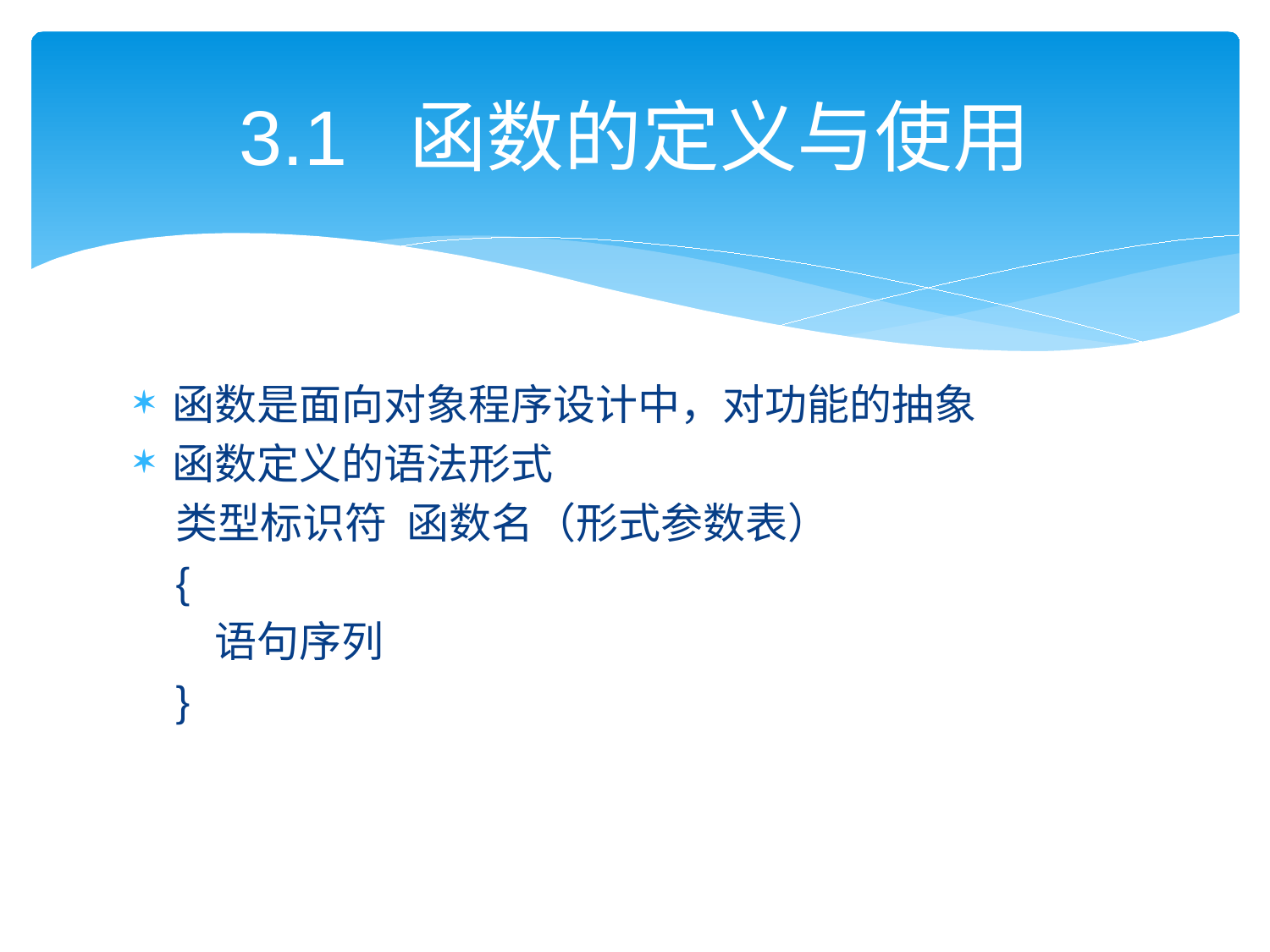

# 3.1  函数的定义与使用
函数是面向对象程序设计中，对功能的抽象
函数定义的语法形式
类型标识符  函数名（形式参数表）
{
   语句序列
}